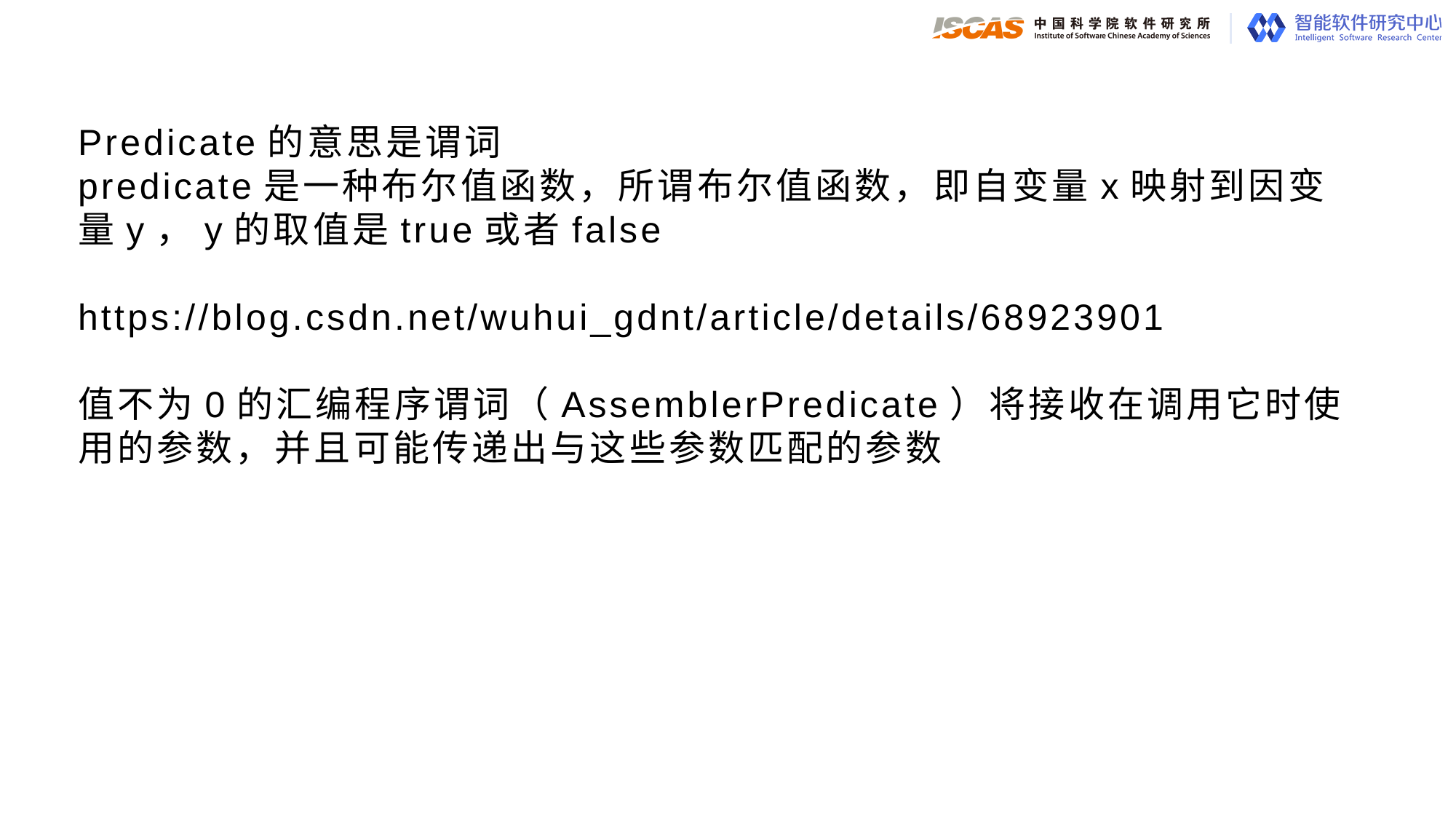

Predicate的意思是谓词
predicate是一种布尔值函数，所谓布尔值函数，即自变量x映射到因变量y，y的取值是true或者false

https://blog.csdn.net/wuhui_gdnt/article/details/68923901

值不为0的汇编程序谓词（AssemblerPredicate）将接收在调用它时使用的参数，并且可能传递出与这些参数匹配的参数